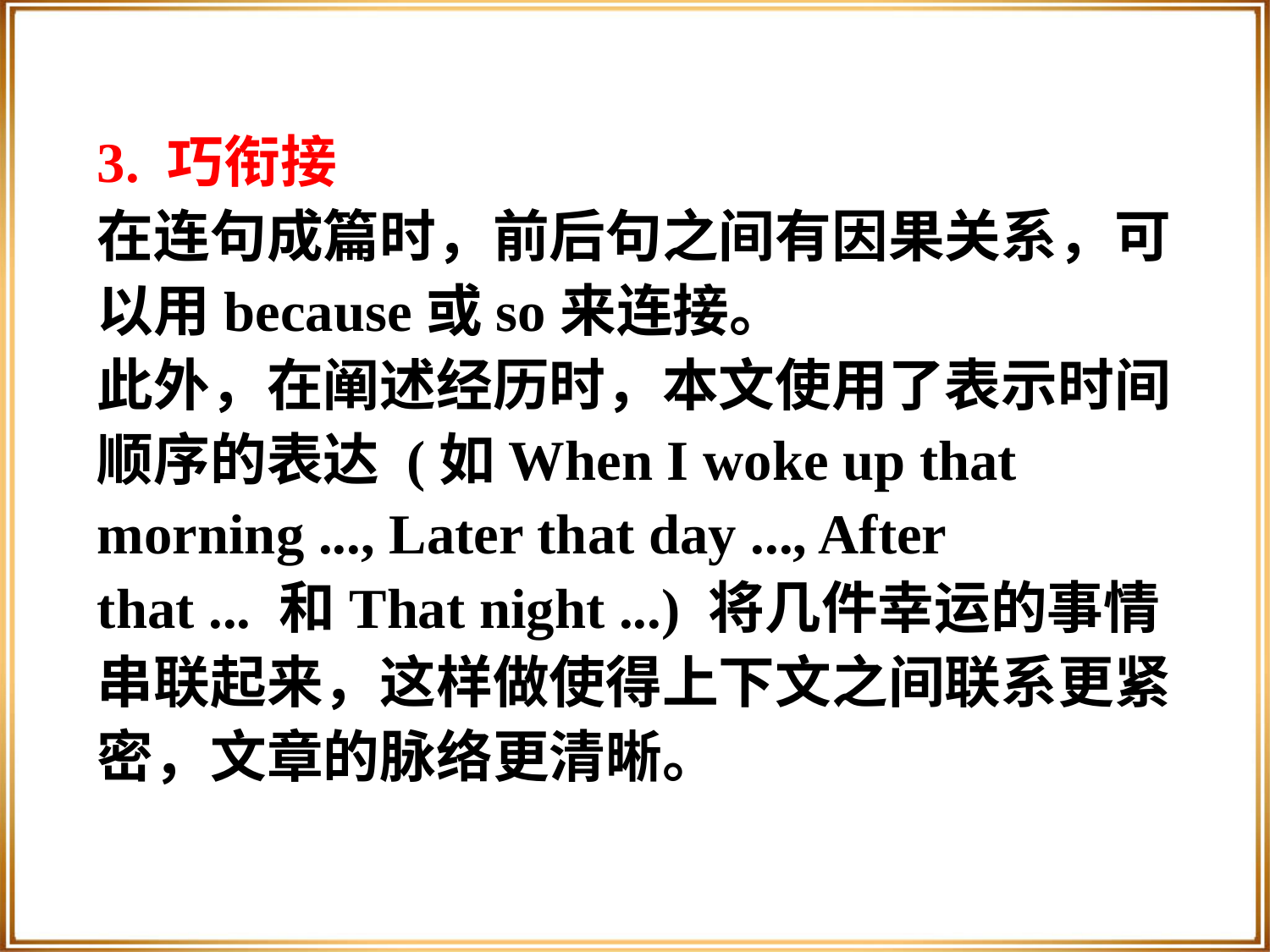

3. 巧衔接
在连句成篇时，前后句之间有因果关系，可以用because或so来连接。
此外，在阐述经历时，本文使用了表示时间顺序的表达 (如When I woke up that morning ..., Later that day ..., After that ... 和That night ...) 将几件幸运的事情串联起来，这样做使得上下文之间联系更紧密，文章的脉络更清晰。